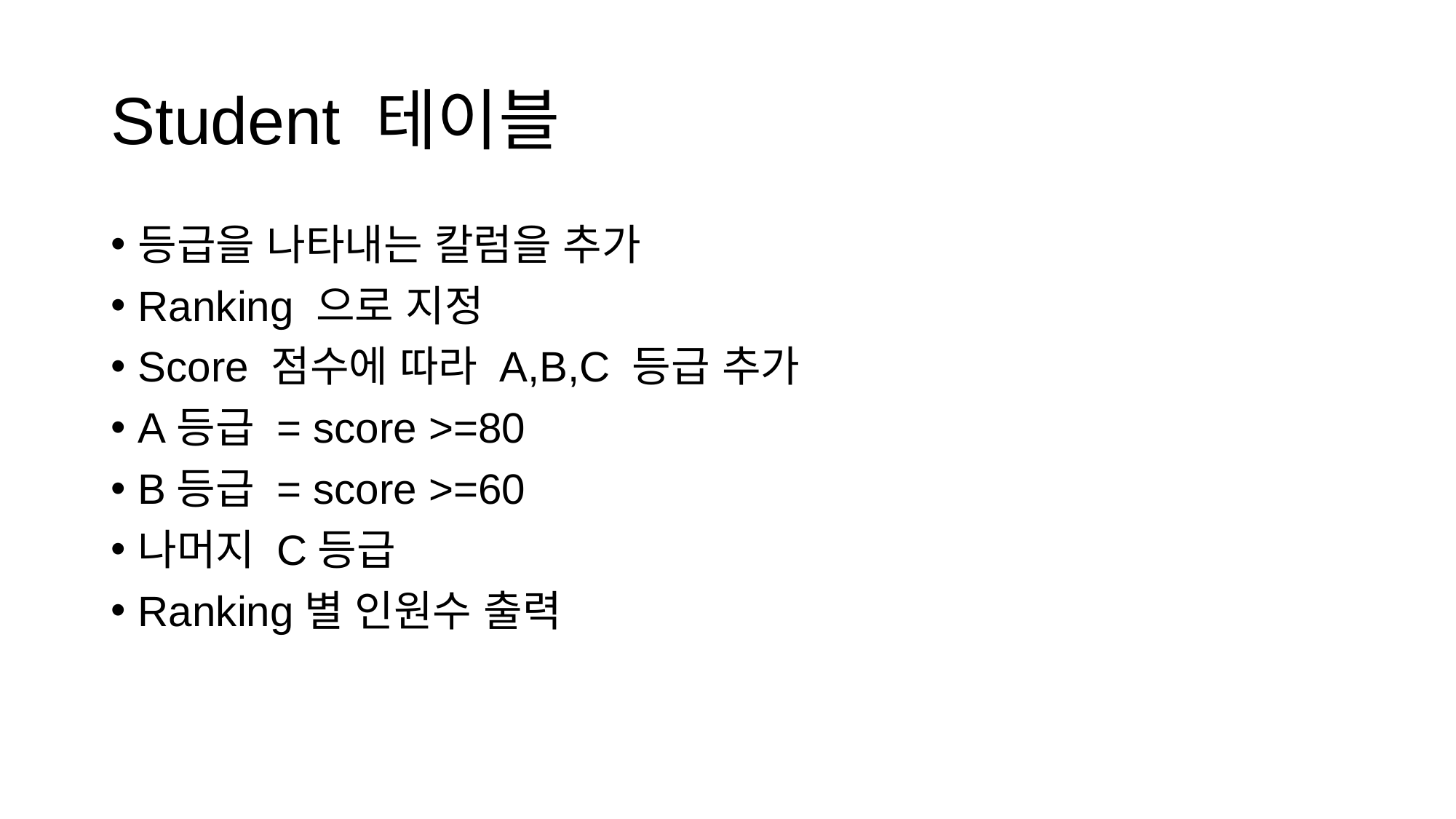

# Student 테이블
등급을 나타내는 칼럼을 추가
Ranking 으로 지정
Score 점수에 따라 A,B,C 등급 추가
A등급 = score >=80
B등급 = score >=60
나머지 C등급
Ranking별 인원수 출력